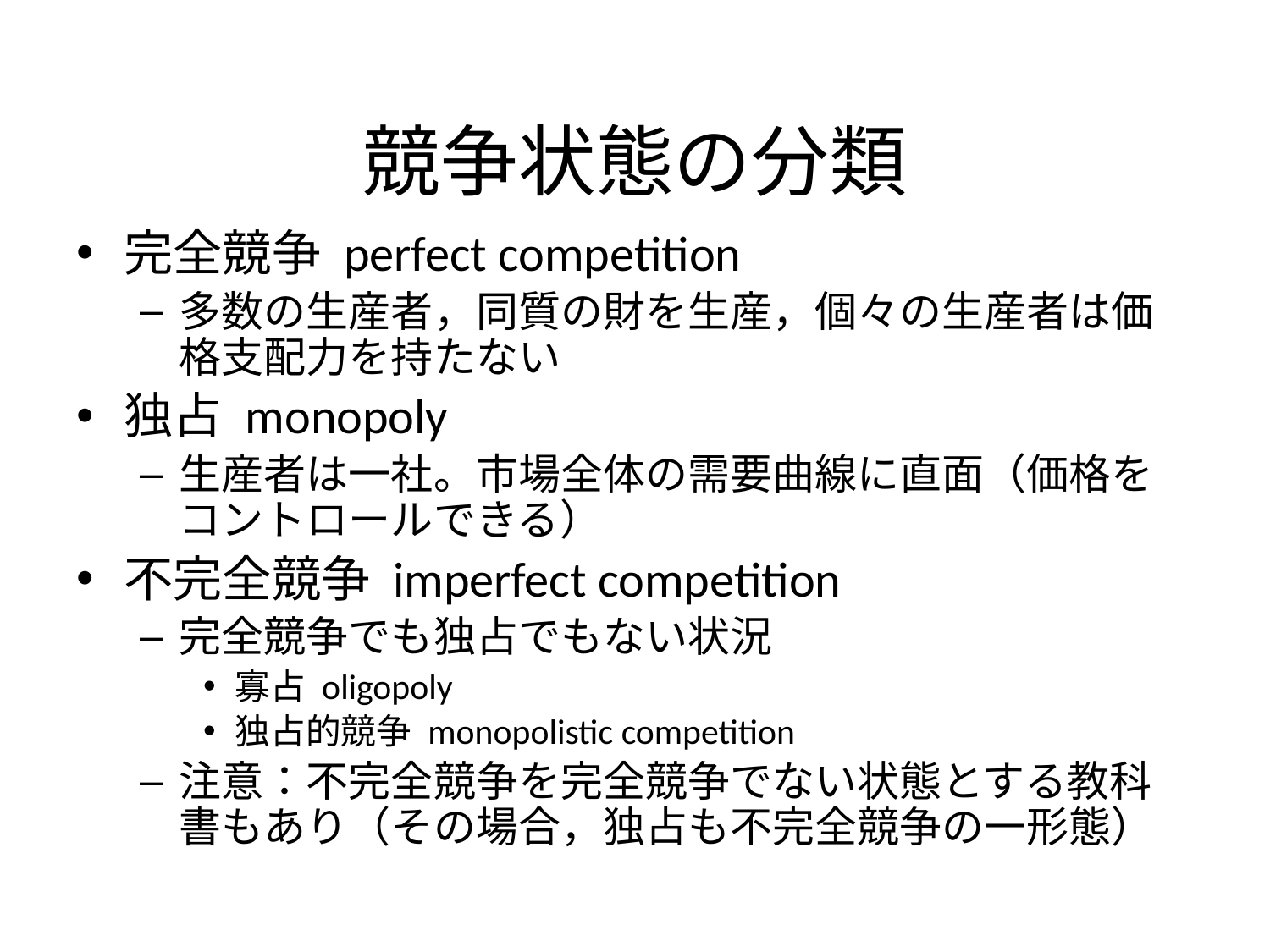

# 競争状態の分類
完全競争 perfect competition
多数の生産者，同質の財を生産，個々の生産者は価格支配力を持たない
独占 monopoly
生産者は一社。市場全体の需要曲線に直面（価格をコントロールできる）
不完全競争 imperfect competition
完全競争でも独占でもない状況
寡占 oligopoly
独占的競争 monopolistic competition
注意：不完全競争を完全競争でない状態とする教科書もあり（その場合，独占も不完全競争の一形態）